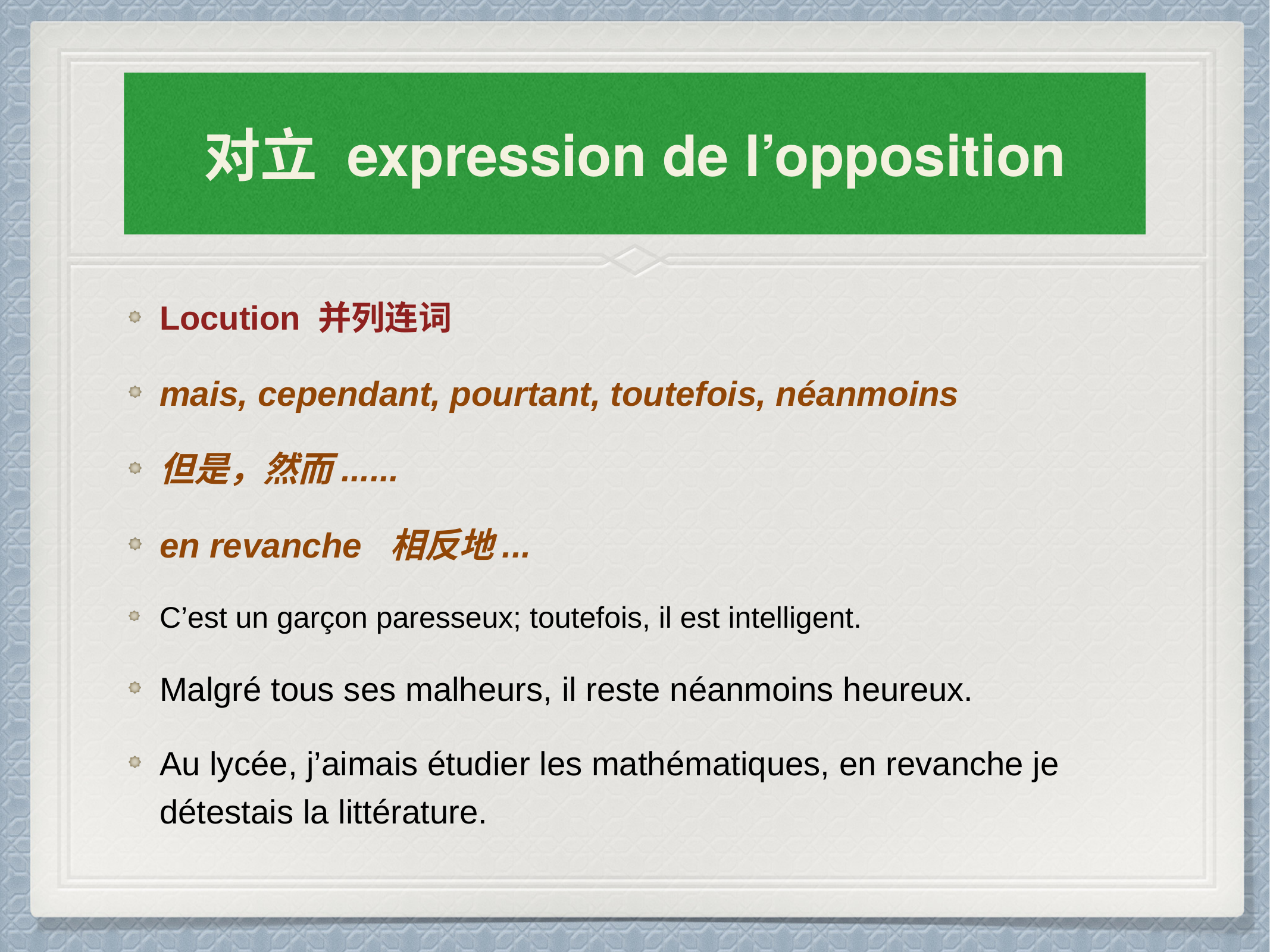

#
对立 expression de l’opposition
Locution 并列连词
mais, cependant, pourtant, toutefois, néanmoins
但是，然而......
en revanche  相反地...
C’est un garçon paresseux; toutefois, il est intelligent.
Malgré tous ses malheurs, il reste néanmoins heureux.
Au lycée, j’aimais étudier les mathématiques, en revanche je détestais la littérature.